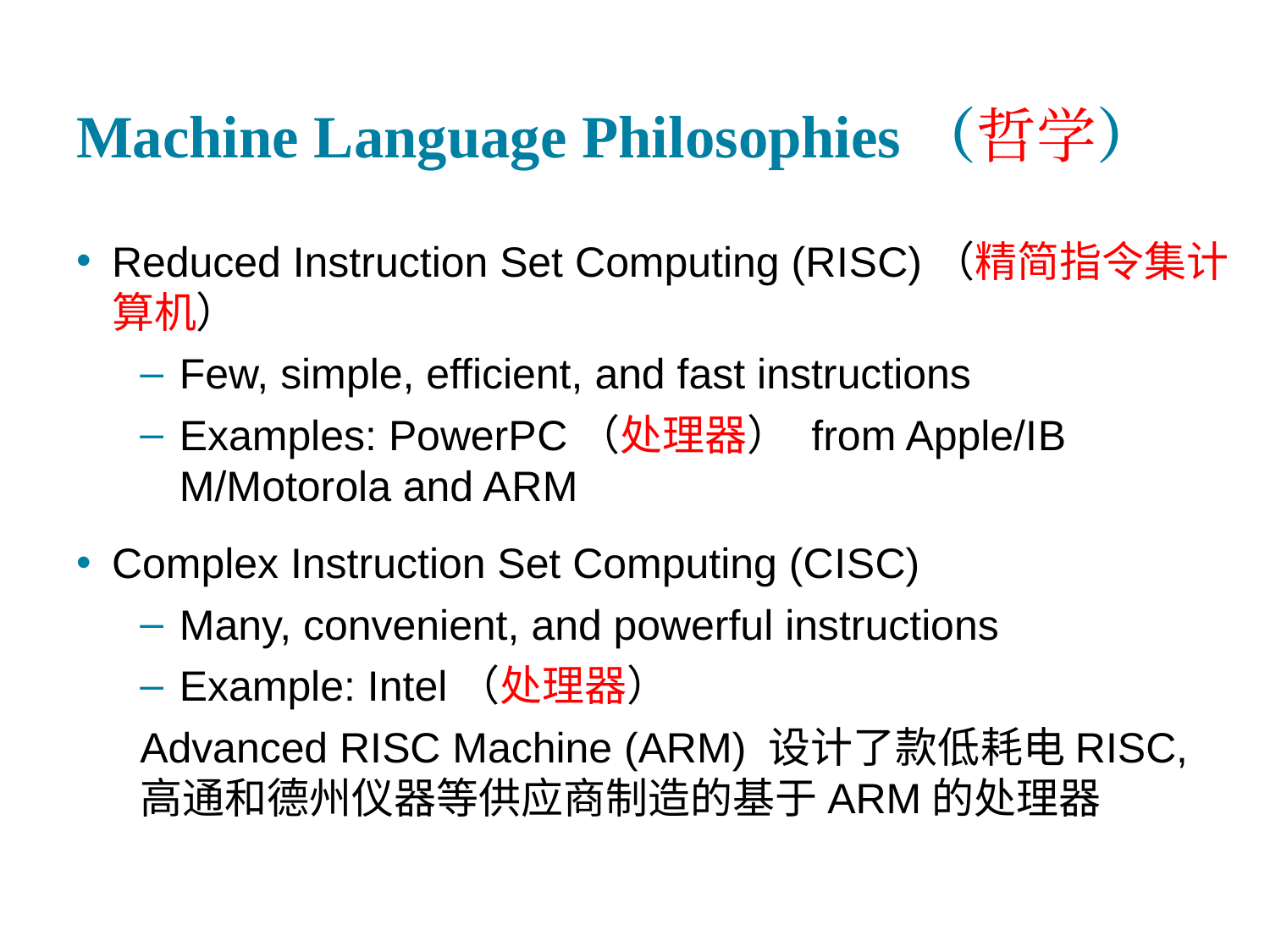

# Machine Language Philosophies（哲学）
Reduced Instruction Set Computing (R I S C)（精简指令集计算机）
Few, simple, efficient, and fast instructions
Examples: PowerP C（处理器） from Apple/I B M/Motorola and A R M
Complex Instruction Set Computing (C I S C)
Many, convenient, and powerful instructions
Example: Intel（处理器）
Advanced RISC Machine (ARM) 设计了款低耗电RISC,高通和德州仪器等供应商制造的基于ARM的处理器